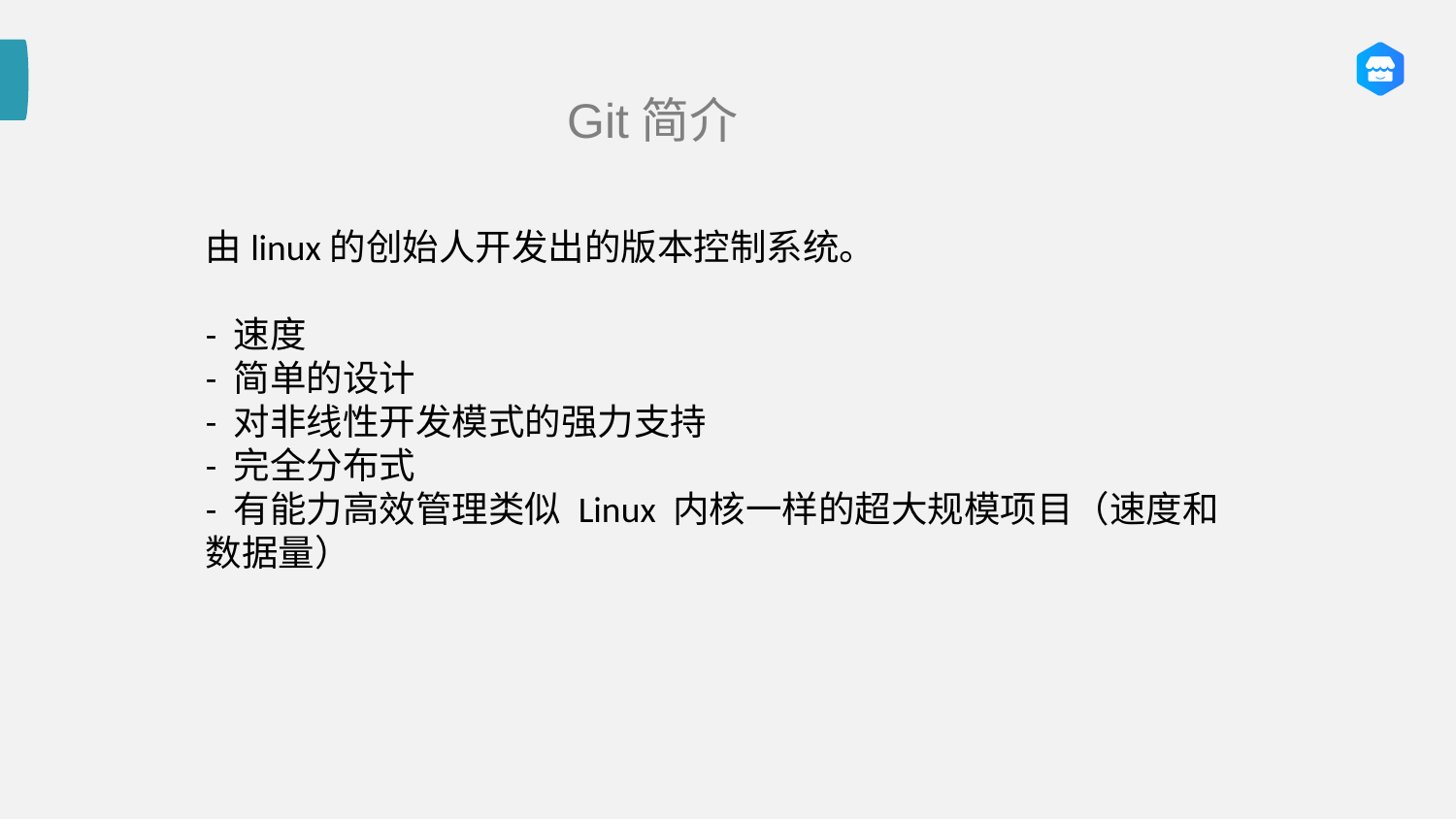

# Git简介
由linux的创始人开发出的版本控制系统。

- 速度
- 简单的设计
- 对非线性开发模式的强力支持
- 完全分布式
- 有能力高效管理类似 Linux 内核一样的超大规模项目（速度和数据量）